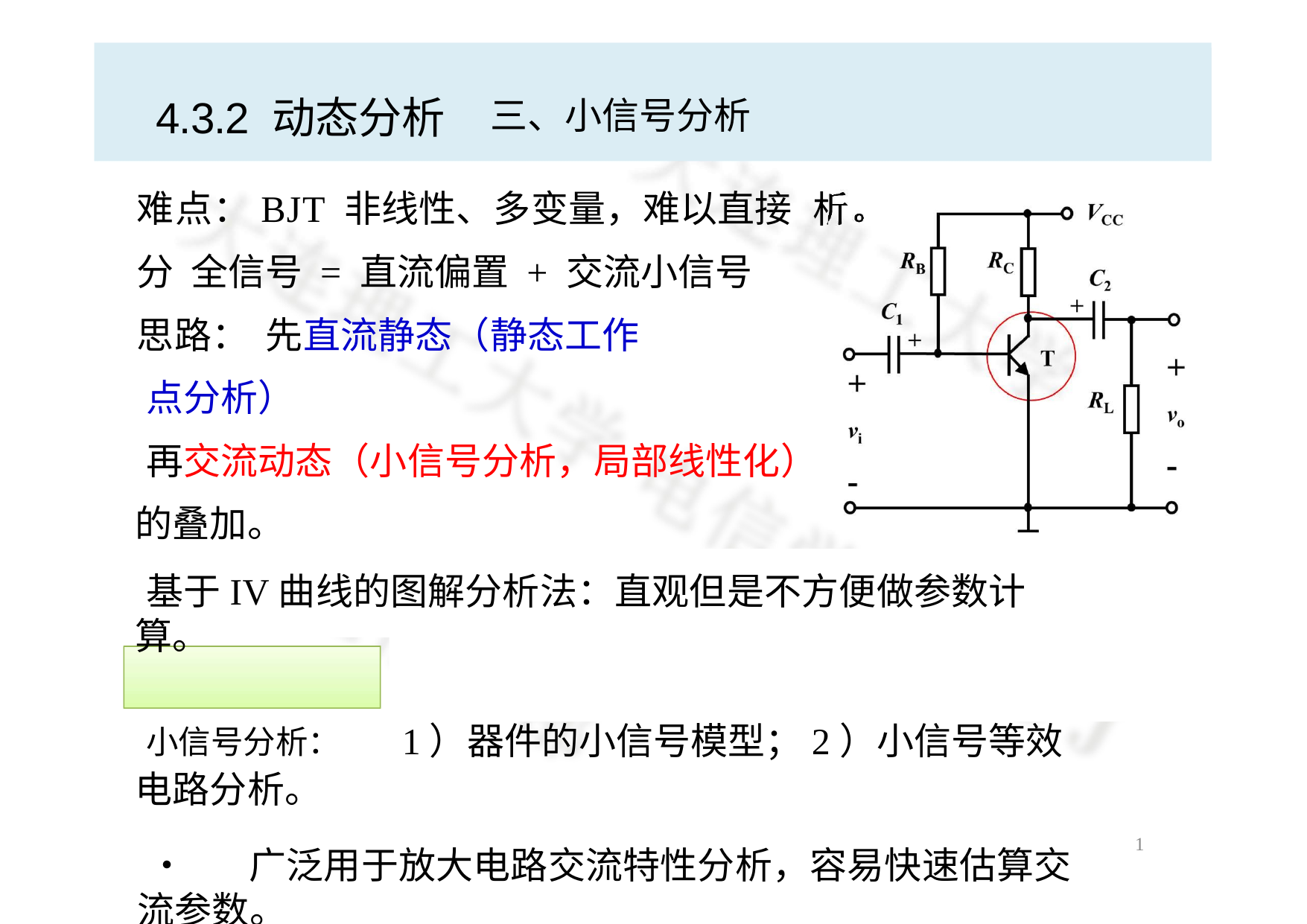

# 4.3.2 动态分析

三、小信号分析
难点：BJT 非线性、多变量，难以直接分  全信号 = 直流偏置 + 交流小信号
思路：  先直流静态（静态工作点分析）
再交流动态（小信号分析，局部线性化）  总输出为两者的叠加。
基于IV曲线的图解分析法：直观但是不方便做参数计算。

小信号分析：	1）器件的小信号模型；2）小信号等效电路分析。
•	广泛用于放大电路交流特性分析，容易快速估算交流参数。
•	小信号分析是数学实质是在静态工作点处求偏导♥
析。

1